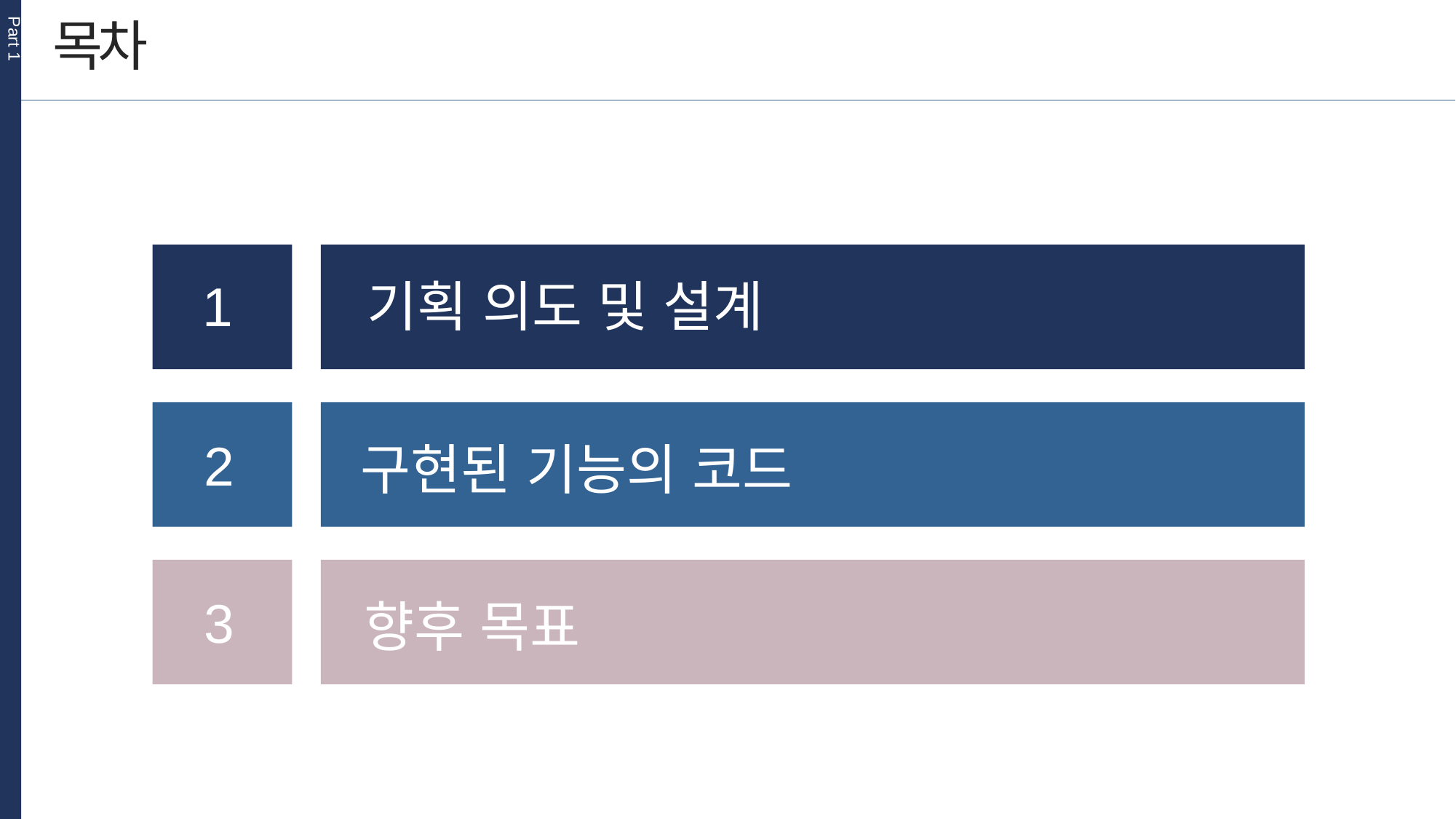

Part 1
목차

1
기획 의도 및 설계

2
구현된 기능의 코드

3
향후 목표